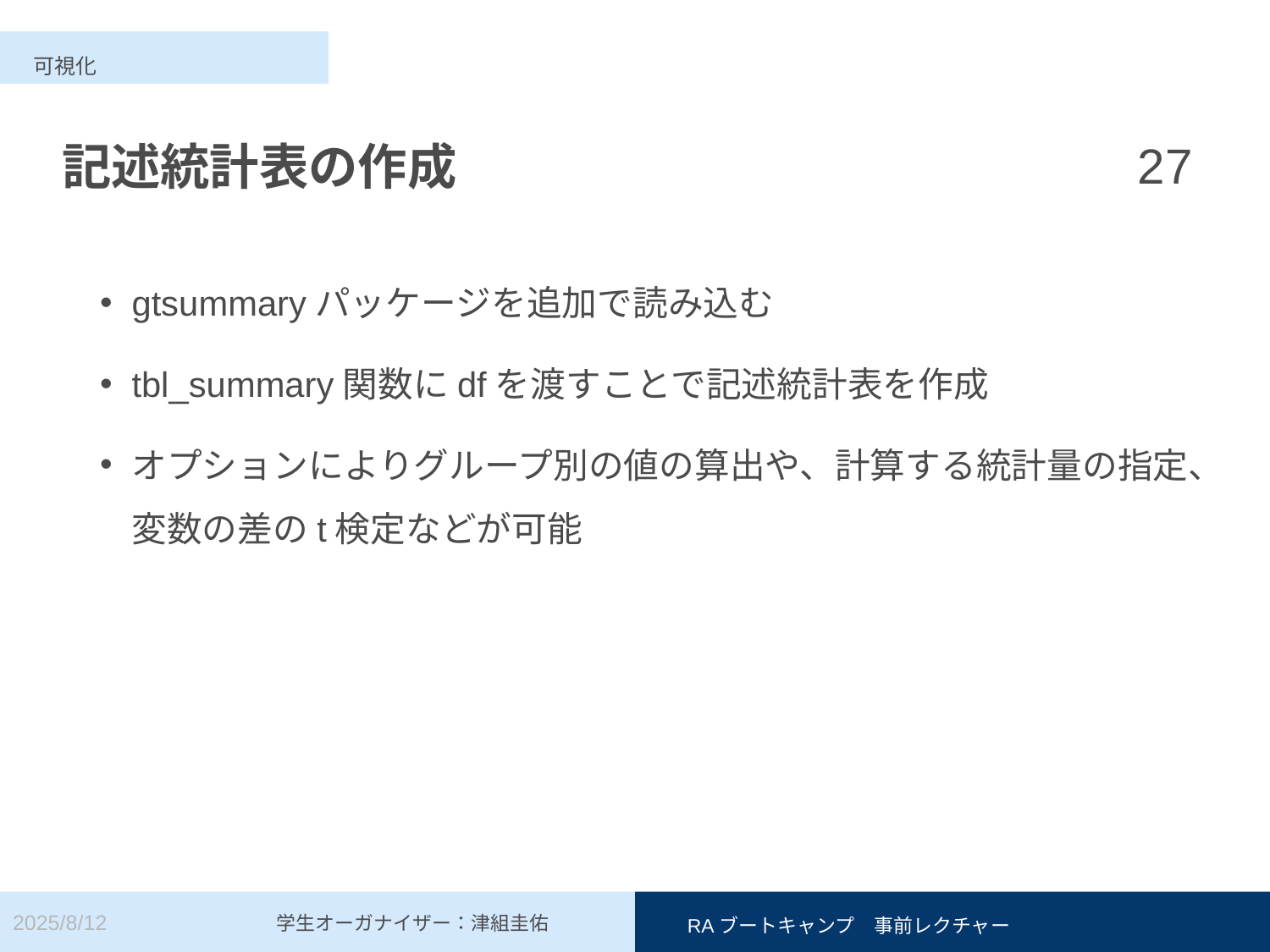

可視化
27
# 記述統計表の作成
gtsummaryパッケージを追加で読み込む
tbl_summary関数にdfを渡すことで記述統計表を作成
オプションによりグループ別の値の算出や、計算する統計量の指定、変数の差のt検定などが可能

2025/8/12
　RAブートキャンプ　事前レクチャー